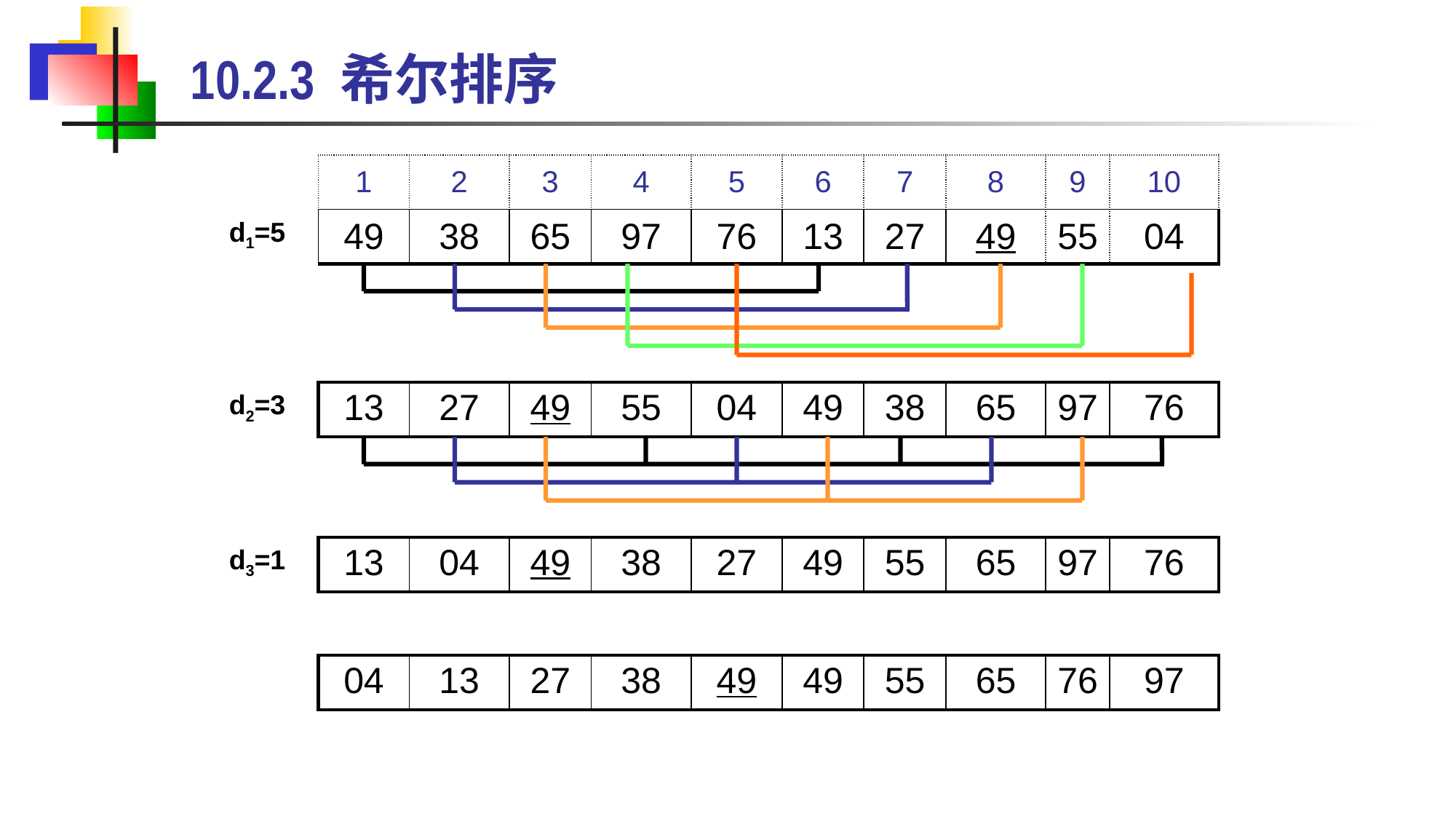

10.2.3 希尔排序
|  | 1 | 2 | 3 | 4 | 5 | 6 | 7 | 8 | 9 | 10 |
| --- | --- | --- | --- | --- | --- | --- | --- | --- | --- | --- |
|  | 49 | 38 | 65 | 97 | 76 | 13 | 27 | 49 | 55 | 04 |
d1=5

d2=3
| 13 | 27 | 49 | 55 | 04 | 49 | 38 | 65 | 97 | 76 |
| --- | --- | --- | --- | --- | --- | --- | --- | --- | --- |

d3=1
| 13 | 04 | 49 | 38 | 27 | 49 | 55 | 65 | 97 | 76 |
| --- | --- | --- | --- | --- | --- | --- | --- | --- | --- |
| 04 | 13 | 27 | 38 | 49 | 49 | 55 | 65 | 76 | 97 |
| --- | --- | --- | --- | --- | --- | --- | --- | --- | --- |